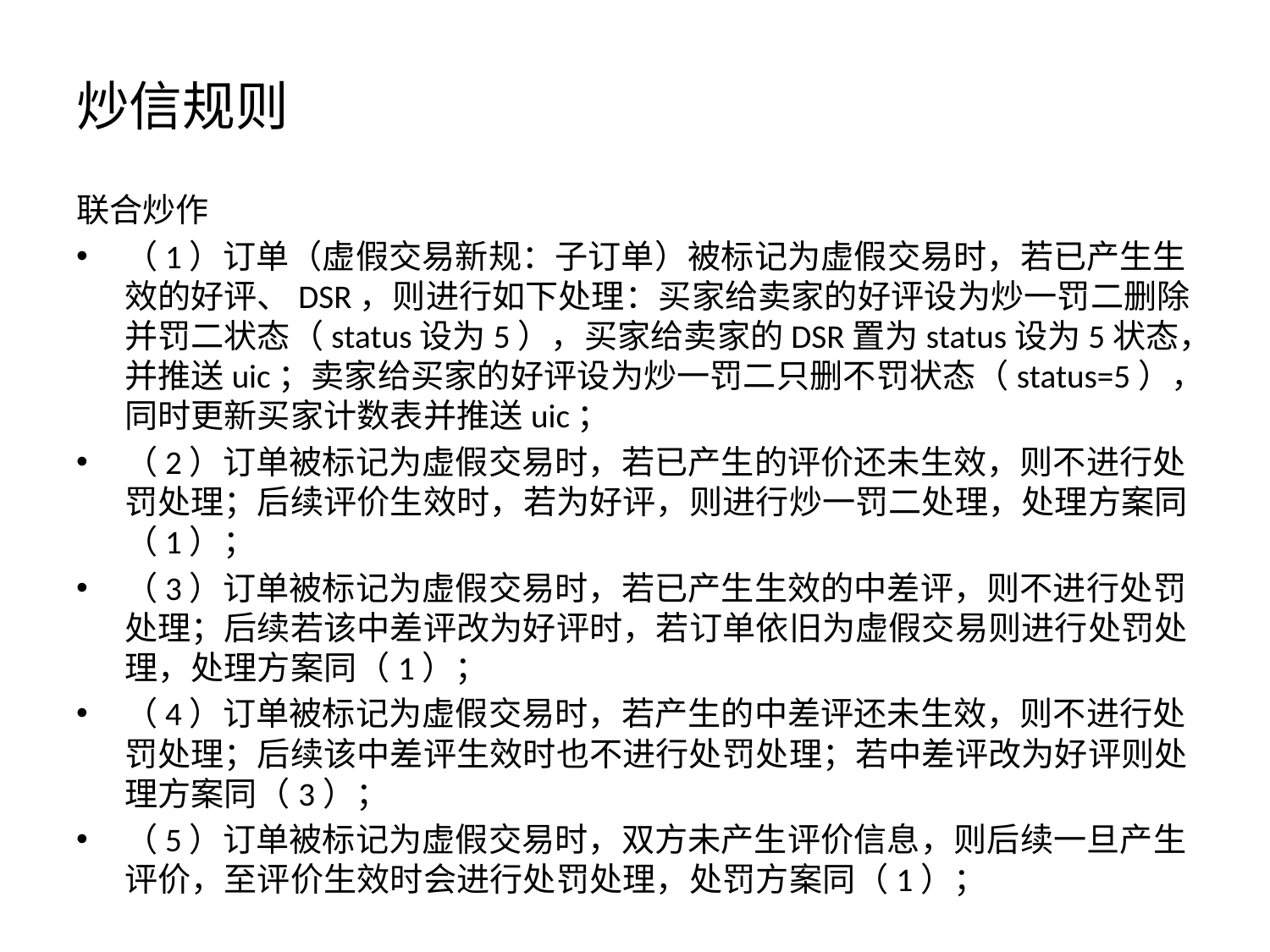

炒信规则

联合炒作
（1）订单（虚假交易新规：子订单）被标记为虚假交易时，若已产生生效的好评、DSR，则进行如下处理：买家给卖家的好评设为炒一罚二删除并罚二状态（status设为5），买家给卖家的DSR置为status设为5状态，并推送uic；卖家给买家的好评设为炒一罚二只删不罚状态（status=5），同时更新买家计数表并推送uic；
（2）订单被标记为虚假交易时，若已产生的评价还未生效，则不进行处罚处理；后续评价生效时，若为好评，则进行炒一罚二处理，处理方案同（1）；
（3）订单被标记为虚假交易时，若已产生生效的中差评，则不进行处罚处理；后续若该中差评改为好评时，若订单依旧为虚假交易则进行处罚处理，处理方案同（1）；
（4）订单被标记为虚假交易时，若产生的中差评还未生效，则不进行处罚处理；后续该中差评生效时也不进行处罚处理；若中差评改为好评则处理方案同（3）；
（5）订单被标记为虚假交易时，双方未产生评价信息，则后续一旦产生评价，至评价生效时会进行处罚处理，处罚方案同（1）；